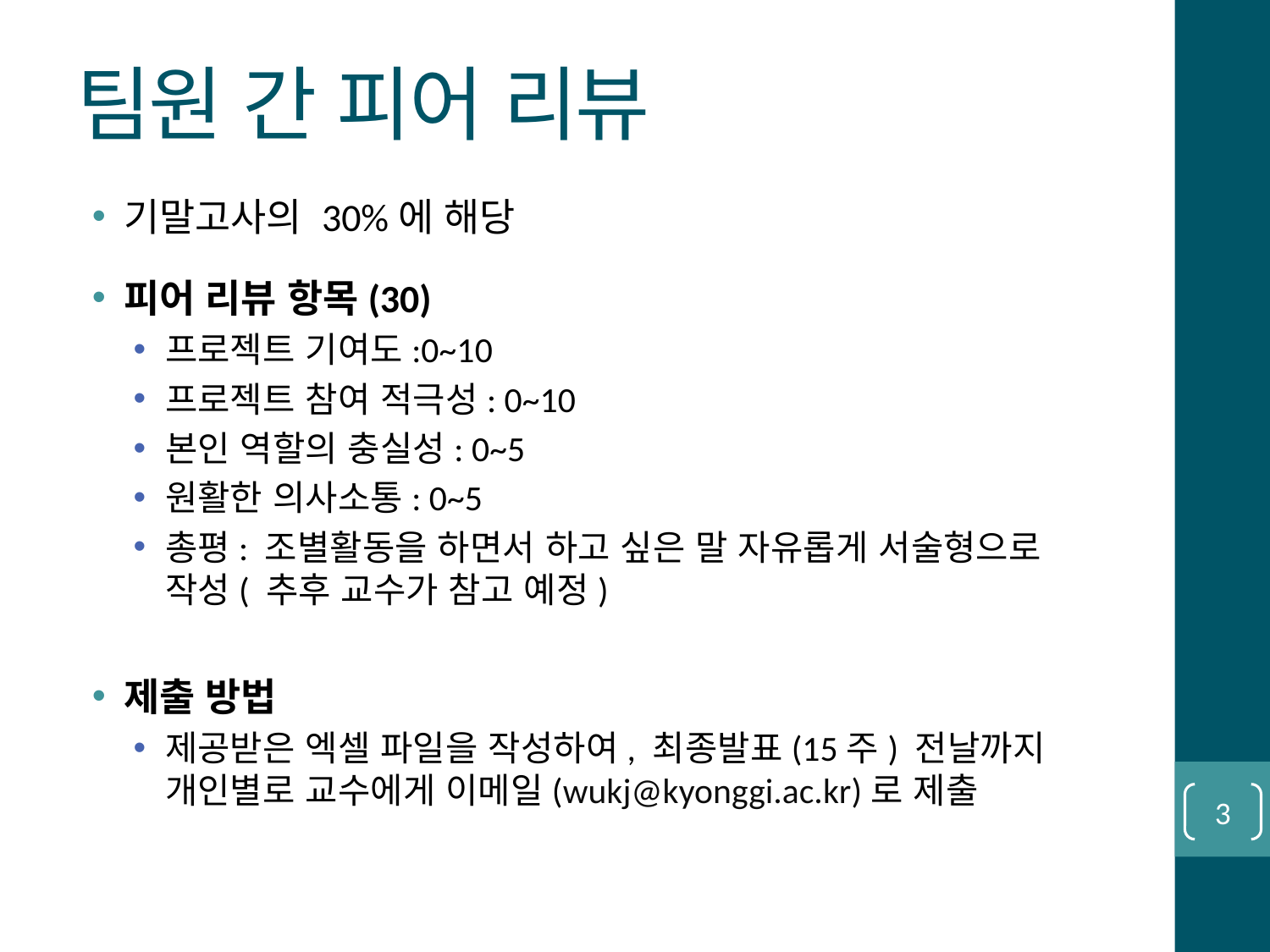

# 팀원 간 피어 리뷰
기말고사의 30%에 해당

피어 리뷰 항목(30)
프로젝트 기여도:0~10
프로젝트 참여 적극성: 0~10
본인 역할의 충실성: 0~5
원활한 의사소통: 0~5
총평: 조별활동을 하면서 하고 싶은 말 자유롭게 서술형으로 작성( 추후 교수가 참고 예정)

제출 방법
제공받은 엑셀 파일을 작성하여, 최종발표(15주) 전날까지 개인별로 교수에게 이메일(wukj@kyonggi.ac.kr)로 제출
3